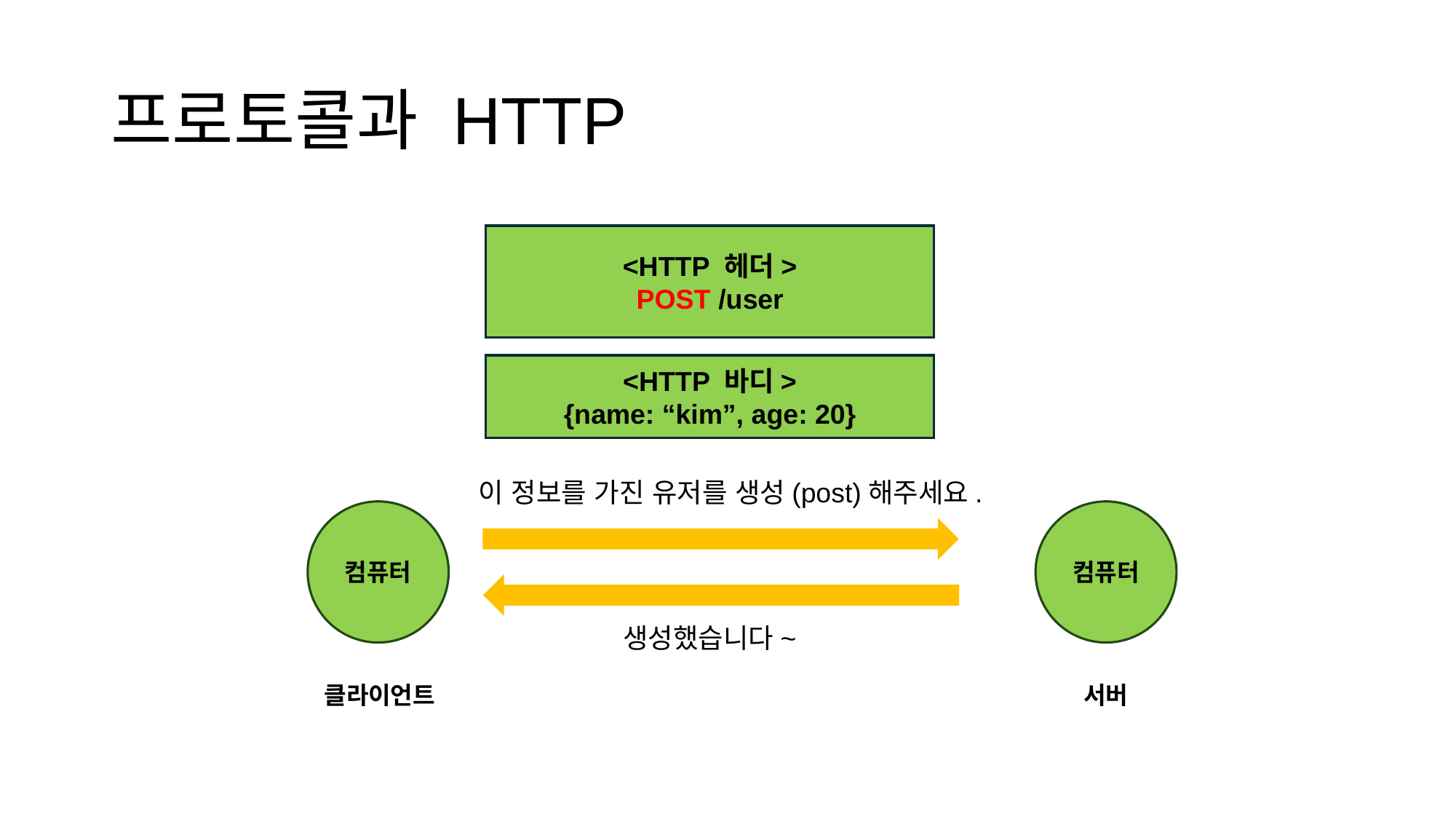

# 프로토콜과 HTTP
<HTTP 헤더>
POST /user
<HTTP 바디>
{name: “kim”, age: 20}
이 정보를 가진 유저를 생성(post)해주세요.
컴퓨터
컴퓨터

생성했습니다~
클라이언트
서버